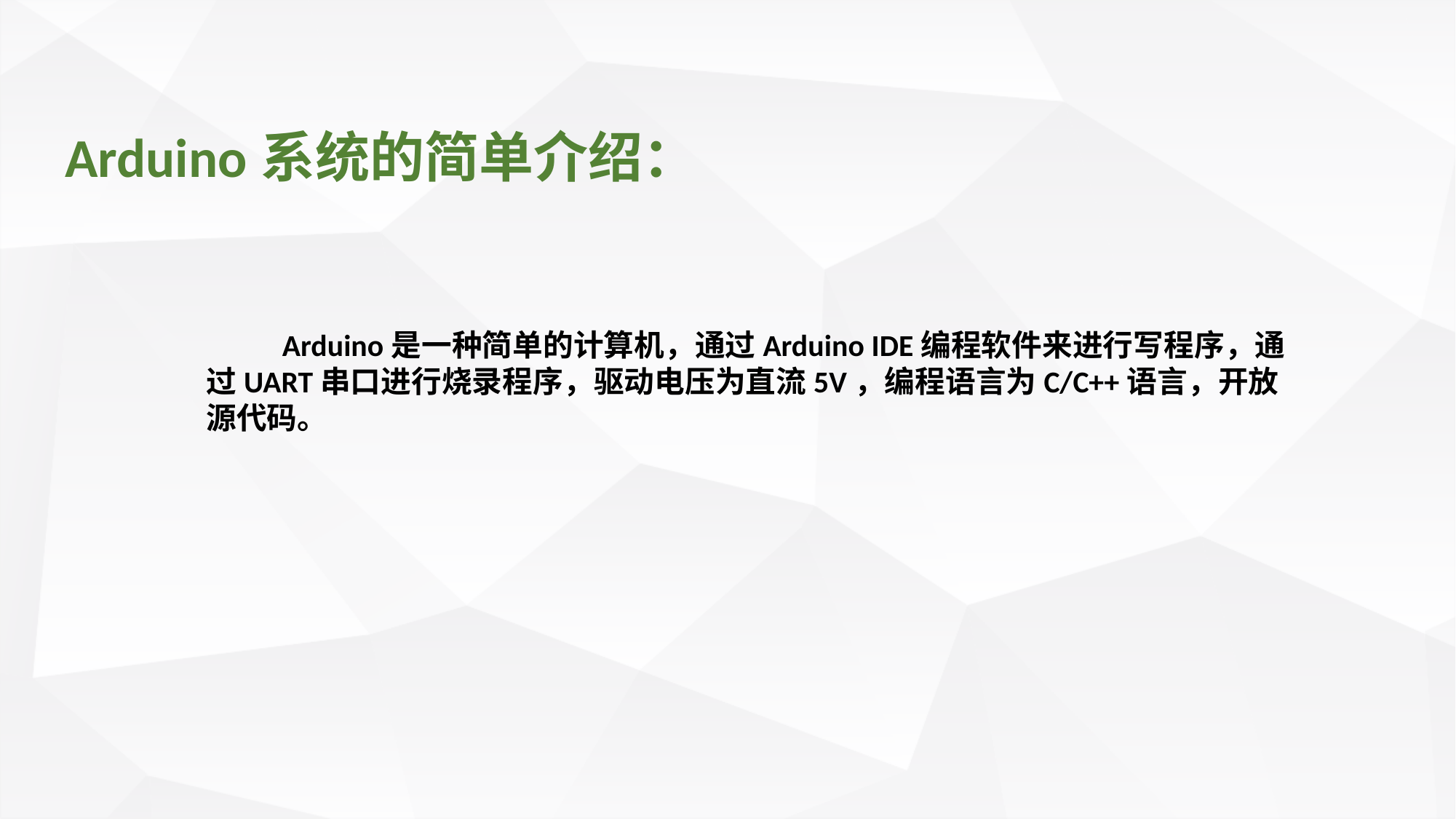

Arduino系统的简单介绍：
           Arduino是一种简单的计算机，通过Arduino IDE编程软件来进行写程序，通过UART串口进行烧录程序，驱动电压为直流5V，编程语言为C/C++语言，开放源代码。